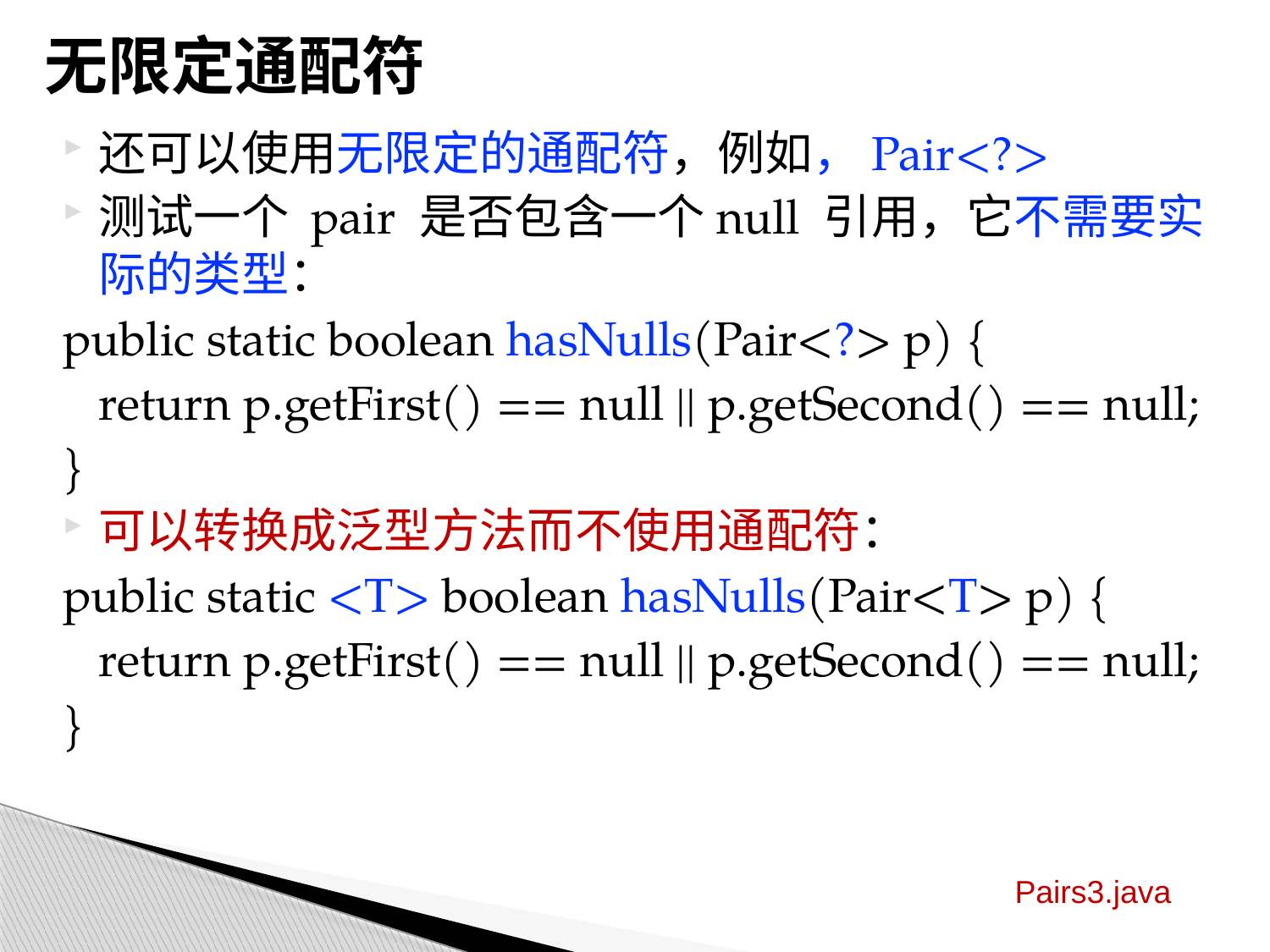

# 无限定通配符
还可以使用无限定的通配符，例如，Pair<?>
测试一个 pair 是否包含一个null 引用，它不需要实际的类型：
public static boolean hasNulls(Pair<?> p) {
   return p.getFirst() == null || p.getSecond() == null;
}
可以转换成泛型方法而不使用通配符：
public static <T> boolean hasNulls(Pair<T> p) {
   return p.getFirst() == null || p.getSecond() == null;
}
Pairs3.java